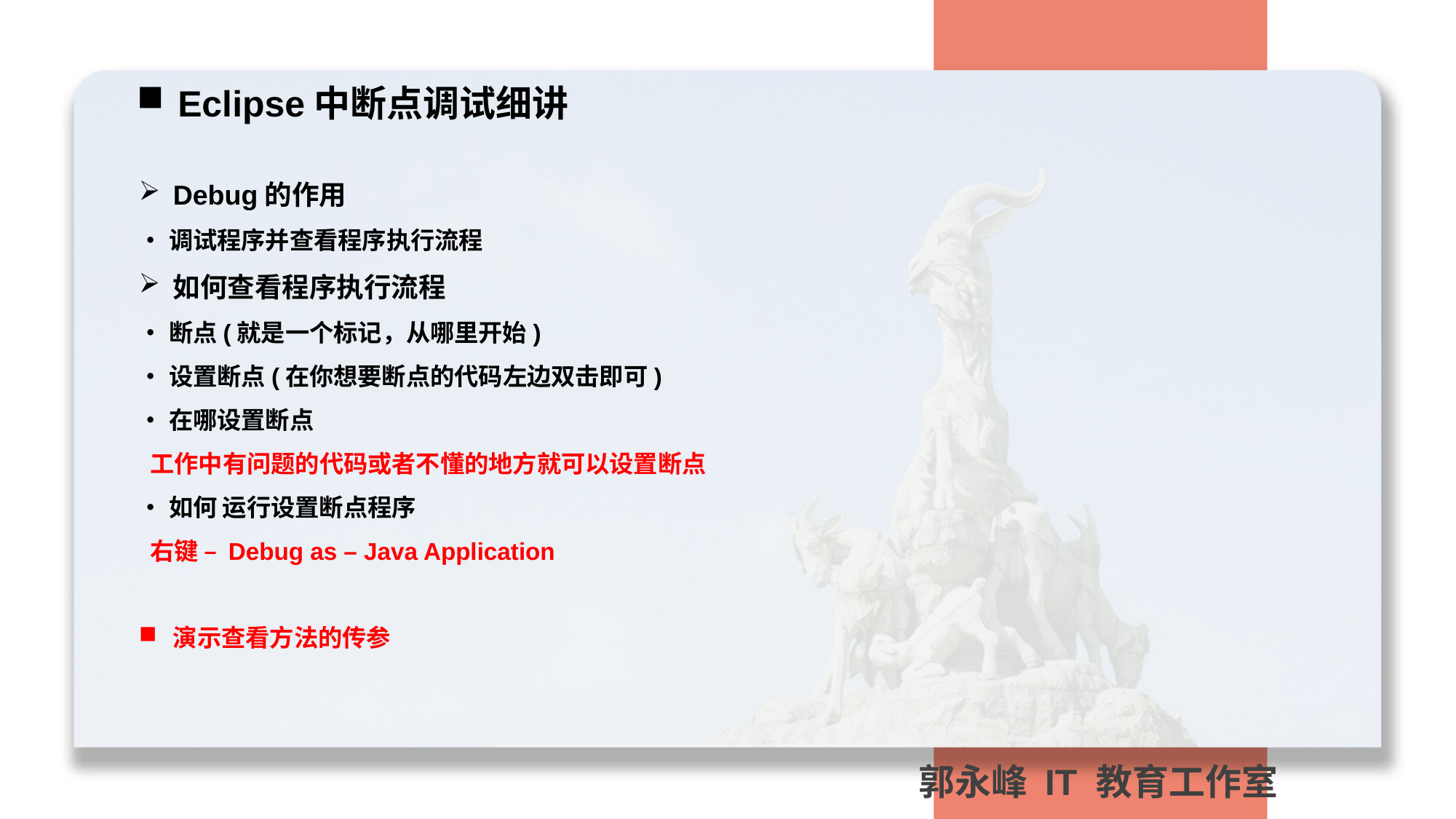

Eclipse中断点调试细讲
Debug的作用
•调试程序并查看程序执行流程
如何查看程序执行流程
•断点(就是一个标记，从哪里开始)
•设置断点(在你想要断点的代码左边双击即可)
•在哪设置断点
 工作中有问题的代码或者不懂的地方就可以设置断点
•如何 运行设置断点程序
 右键 – Debug as – Java Application

演示查看方法的传参